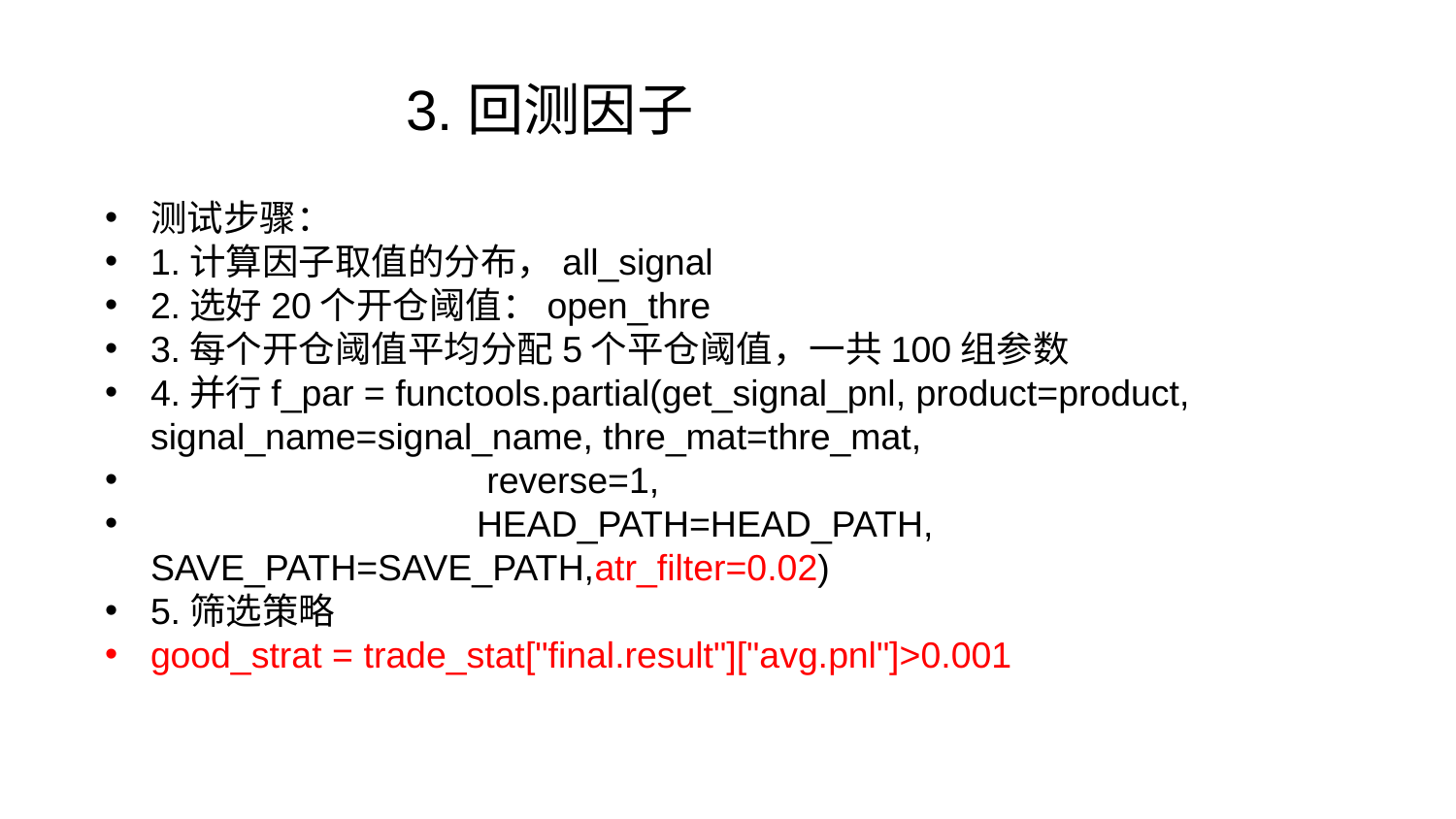

3.回测因子
测试步骤：
1.计算因子取值的分布，all_signal
2.选好20个开仓阈值：open_thre
3.每个开仓阈值平均分配5个平仓阈值，一共100组参数
4.并行f_par = functools.partial(get_signal_pnl, product=product, signal_name=signal_name, thre_mat=thre_mat,
                                 reverse=1,
                                HEAD_PATH=HEAD_PATH, SAVE_PATH=SAVE_PATH,atr_filter=0.02)
5.筛选策略
good_strat = trade_stat["final.result"]["avg.pnl"]>0.001